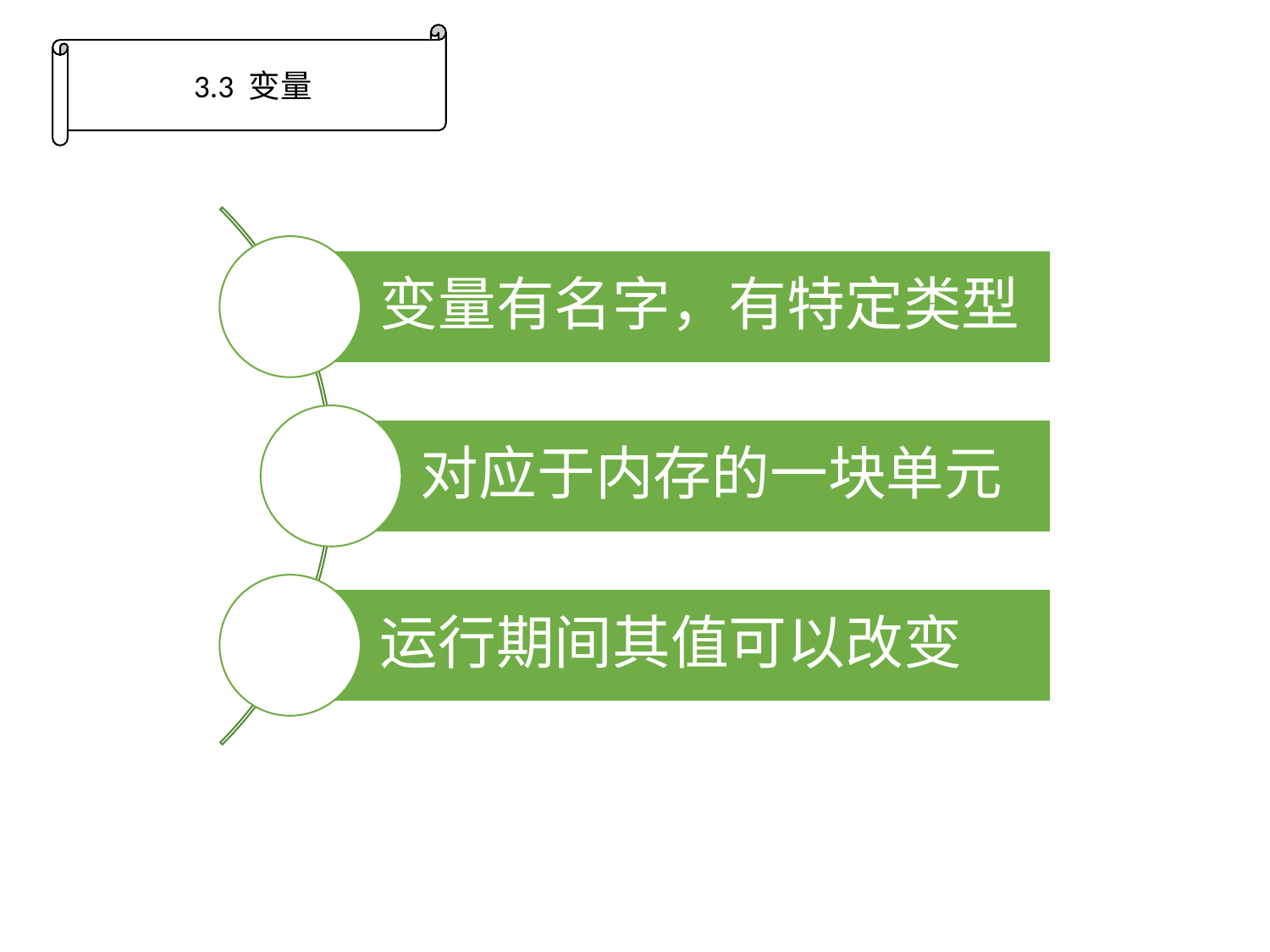

3.3 变量
变量有名字，有特定类型
对应于内存的一块单元
运行期间其值可以改变